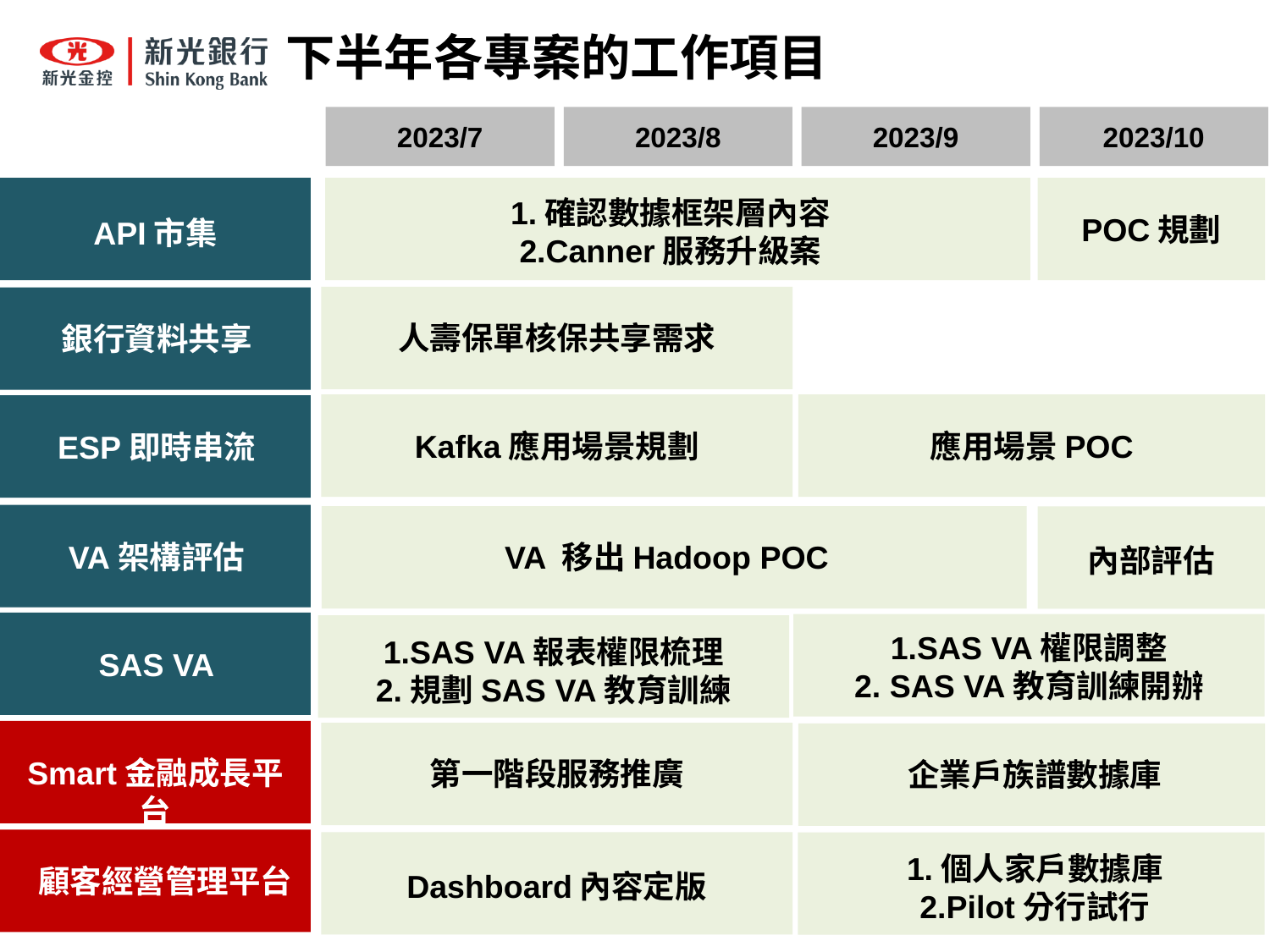

# 下半年各專案的工作項目
2023/7
2023/8
2023/9
2023/10

API市集

1.確認數據框架層內容
2.Canner服務升級案

POC規劃

人壽保單核保共享需求

銀行資料共享

Kafka應用場景規劃

應用場景POC

ESP即時串流

VA架構評估

VA 移出Hadoop POC

內部評估

SAS VA

1.SAS VA權限調整
2. SAS VA教育訓練開辦

1.SAS VA報表權限梳理
2.規劃SAS VA教育訓練

Smart金融成長平台

第一階段服務推廣

企業戶族譜數據庫

顧客經營管理平台

Dashboard內容定版

1.個人家戶數據庫
2.Pilot分行試行
26